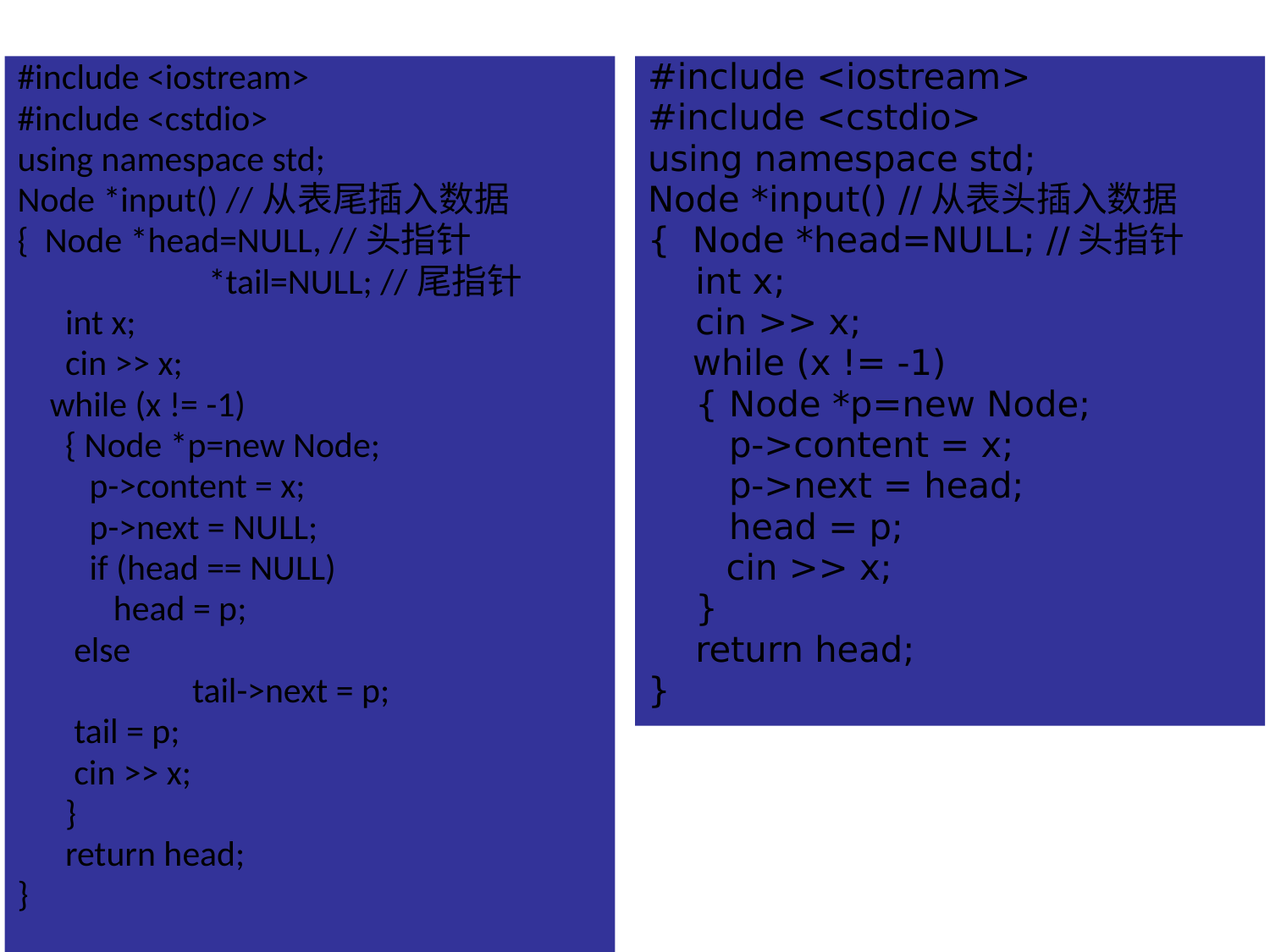

#include <iostream>
#include <cstdio>
using namespace std;
Node *input() //从表尾插入数据
{  Node *head=NULL, //头指针
		  *tail=NULL; //尾指针
	int x;
	cin >> x;
    while (x != -1)
	{ Node *p=new Node;
	   p->content = x;
	   p->next = NULL;
	   if (head == NULL)
	      head = p;
       else
		tail->next = p;
       tail = p;
       cin >> x;
	}
	return head;
}
#include <iostream>
#include <cstdio>
using namespace std;
Node *input() //从表头插入数据
{  Node *head=NULL; //头指针
	int x;
	cin >> x;
    while (x != -1)
	{ Node *p=new Node;
	   p->content = x;
	   p->next = head;
	   head = p;
       cin >> x;
	}
	return head;
}